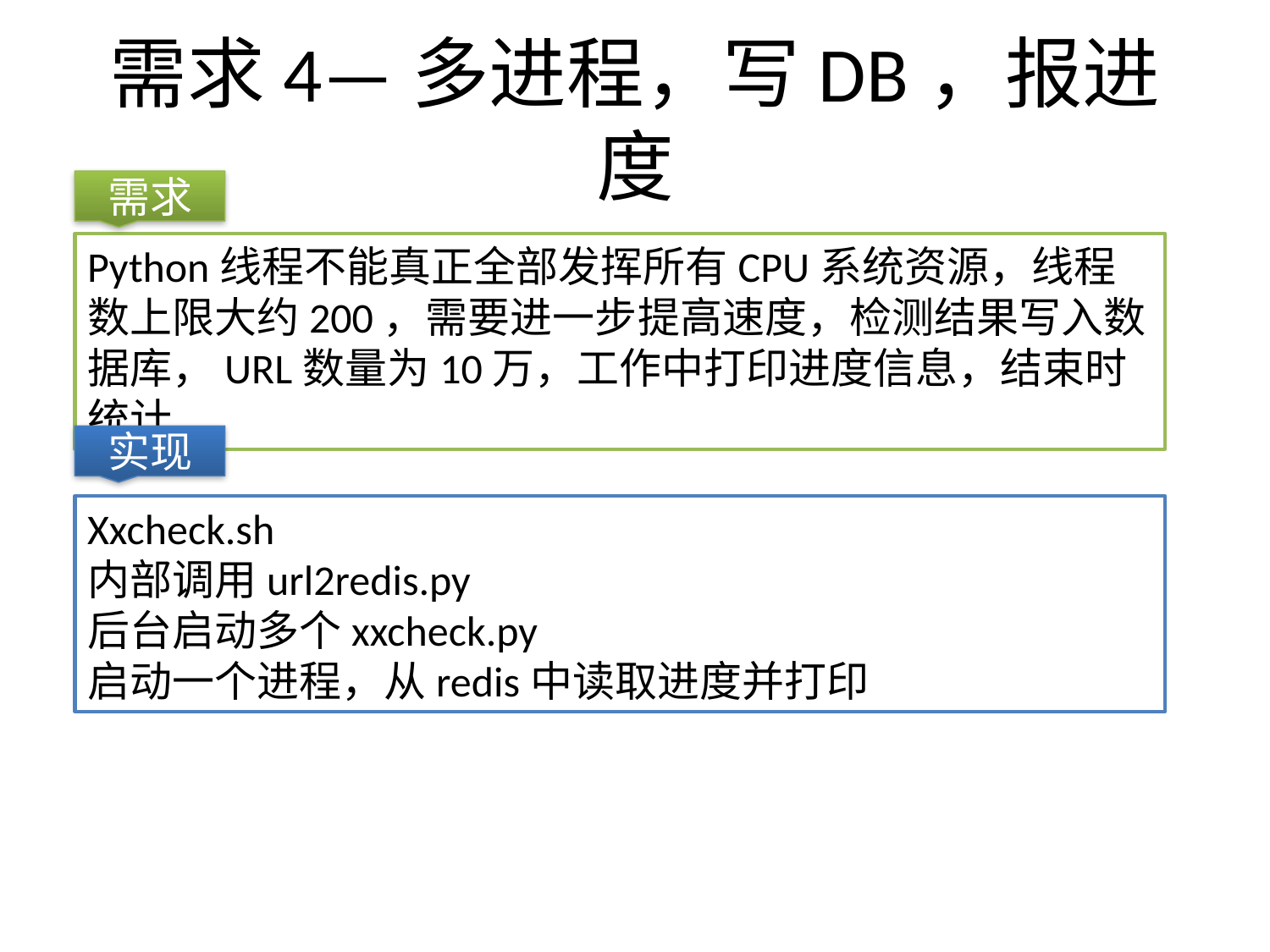

# 需求4—多进程，写DB，报进度
需求
Python线程不能真正全部发挥所有CPU系统资源，线程数上限大约200，需要进一步提高速度，检测结果写入数据库，URL数量为10万，工作中打印进度信息，结束时统计
实现
Xxcheck.sh
内部调用url2redis.py
后台启动多个xxcheck.py
启动一个进程，从redis中读取进度并打印